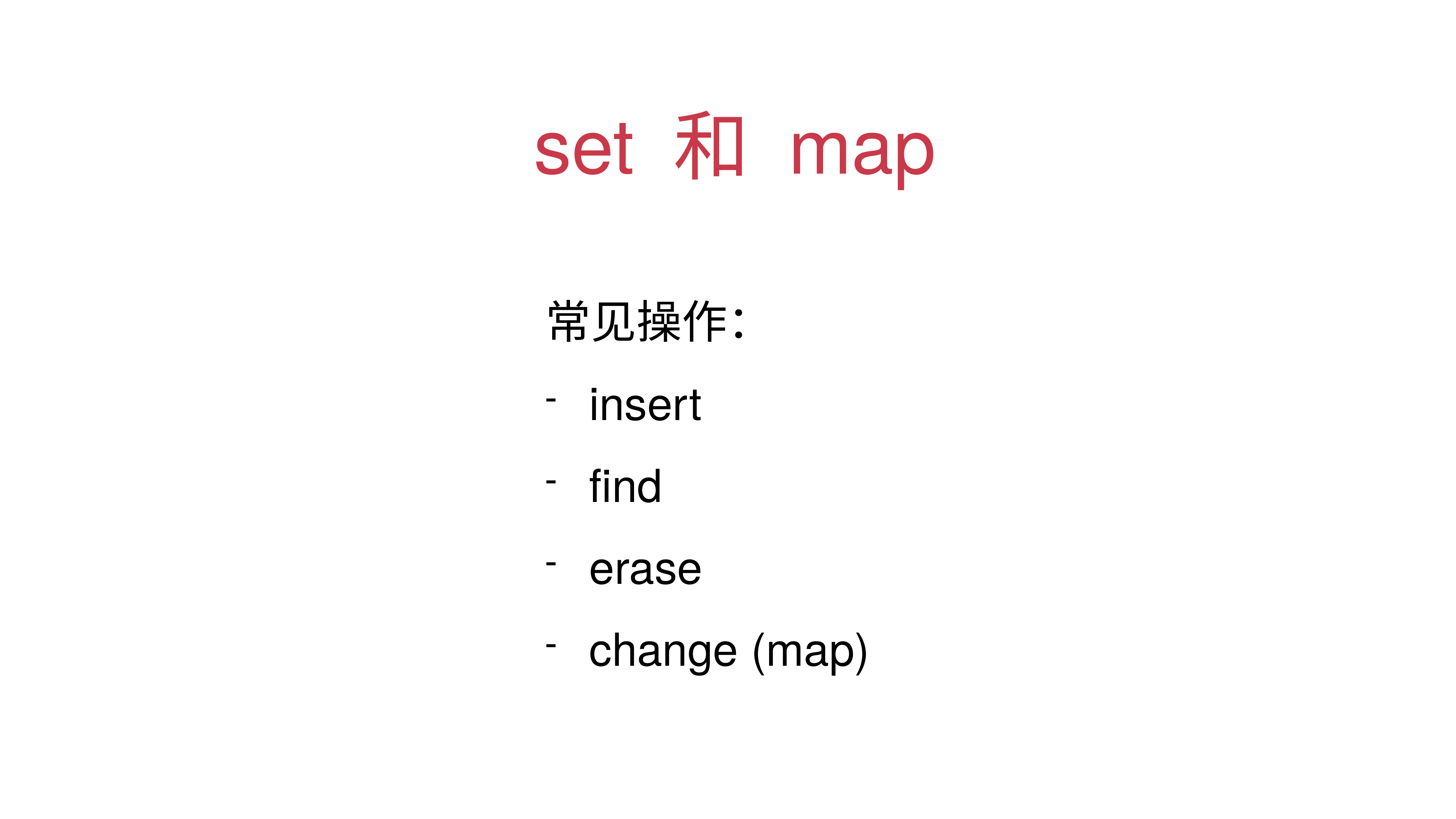

# set 和 map
常见操作：
insert
find
erase
change (map)